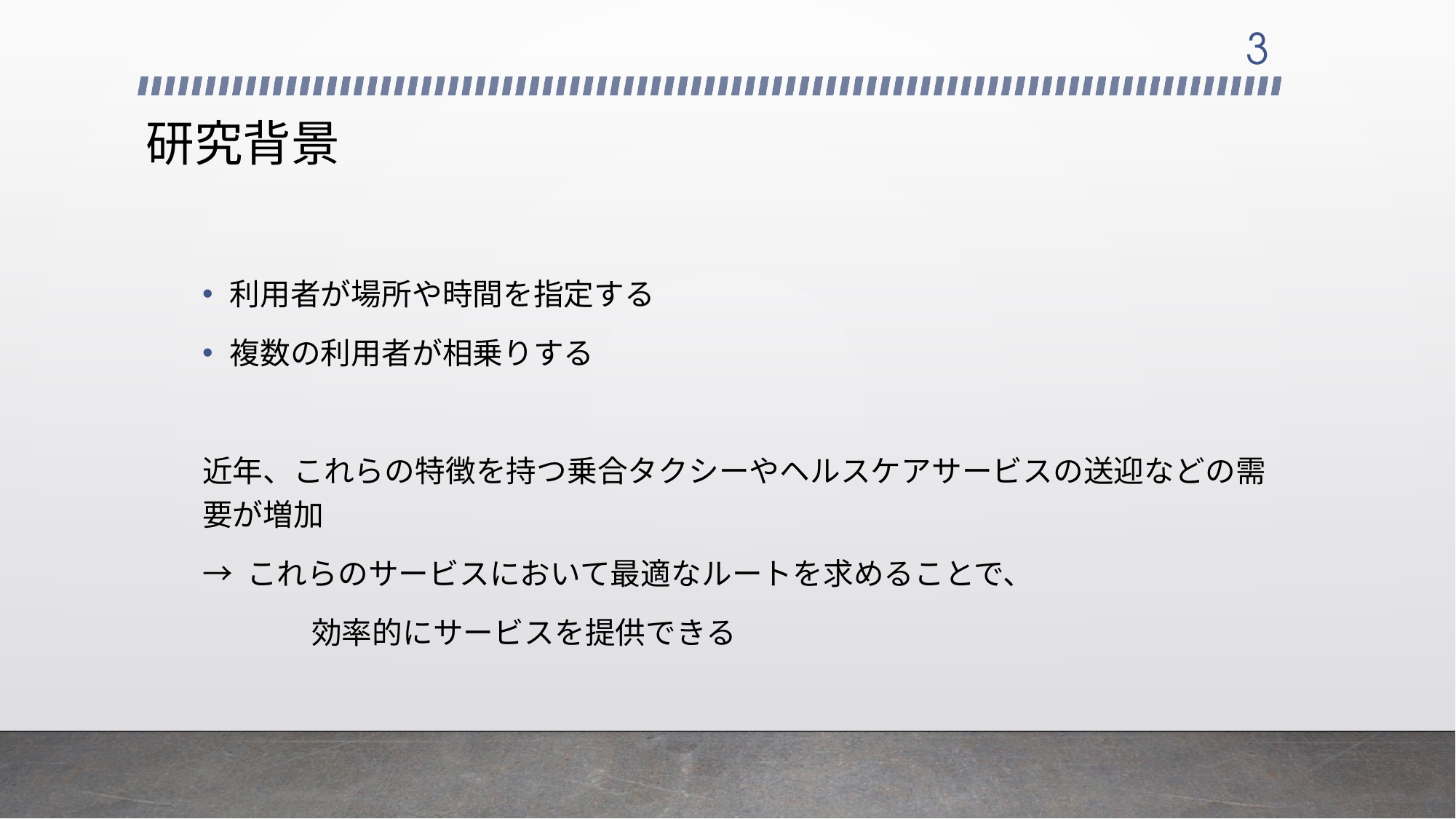

3
# 研究背景

利用者が場所や時間を指定する
複数の利用者が相乗りする

近年、これらの特徴を持つ乗合タクシーやヘルスケアサービスの送迎などの需要が増加
→ これらのサービスにおいて最適なルートを求めることで、
	効率的にサービスを提供できる